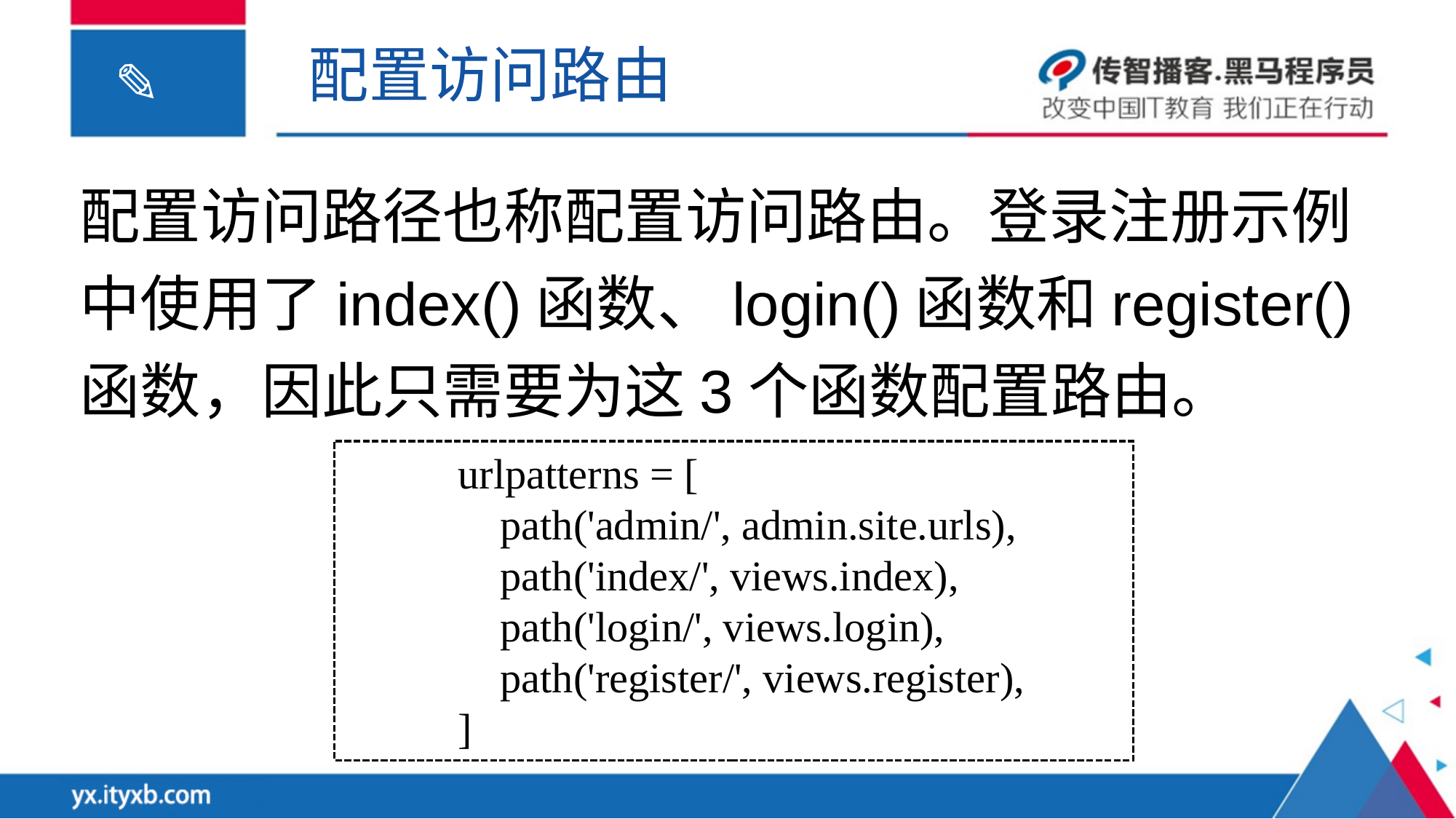

配置访问路由
配置访问路径也称配置访问路由。登录注册示例中使用了index()函数、login()函数和register()函数，因此只需要为这3个函数配置路由。

urlpatterns = [
    path('admin/', admin.site.urls),
    path('index/', views.index),
    path('login/', views.login),
    path('register/', views.register),
]